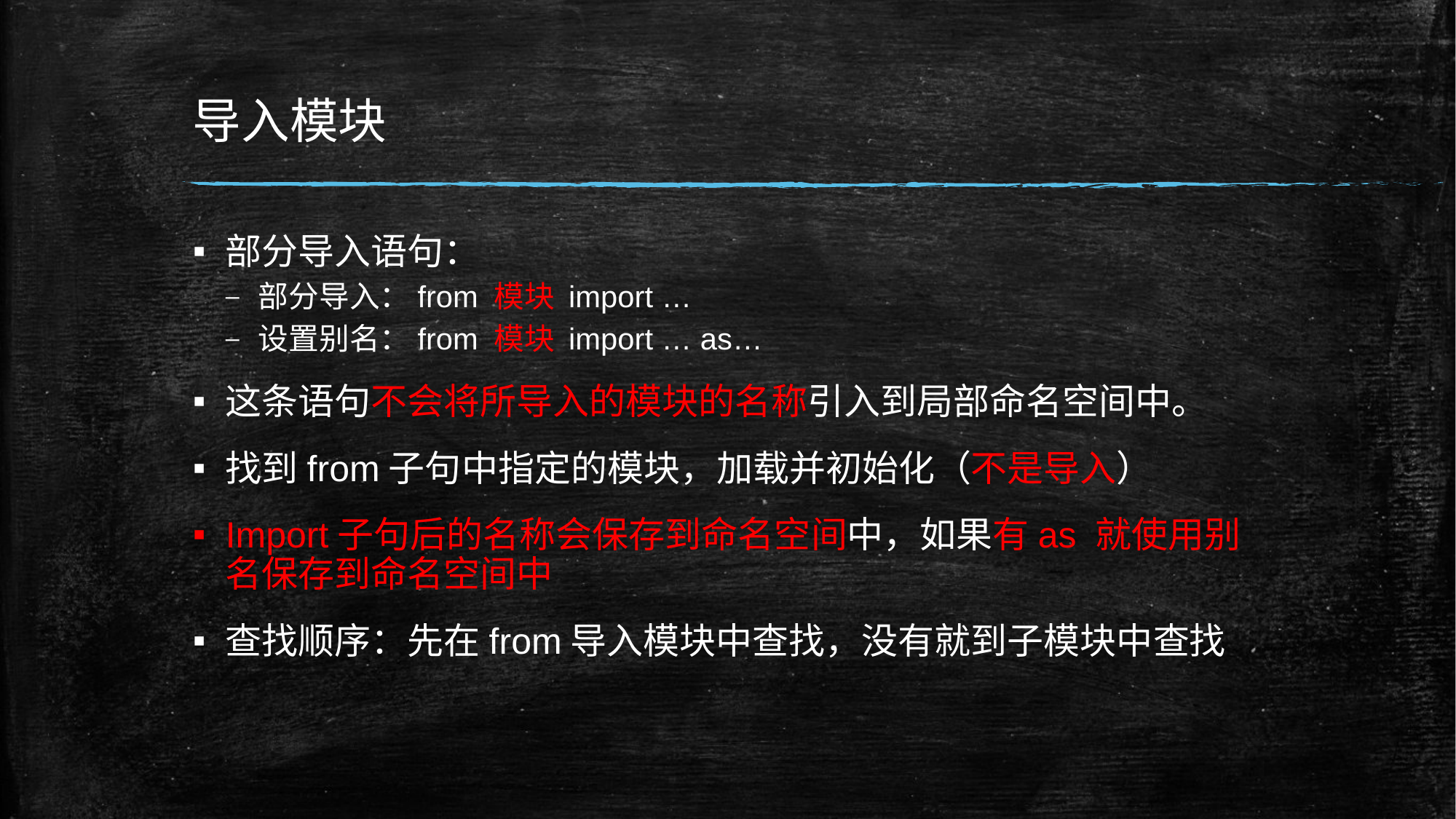

# 导入模块
部分导入语句：
部分导入：from 模块 import …
设置别名：from 模块 import … as…
这条语句不会将所导入的模块的名称引入到局部命名空间中。
找到from子句中指定的模块，加载并初始化（不是导入）
Import子句后的名称会保存到命名空间中，如果有as 就使用别名保存到命名空间中
查找顺序：先在from导入模块中查找，没有就到子模块中查找